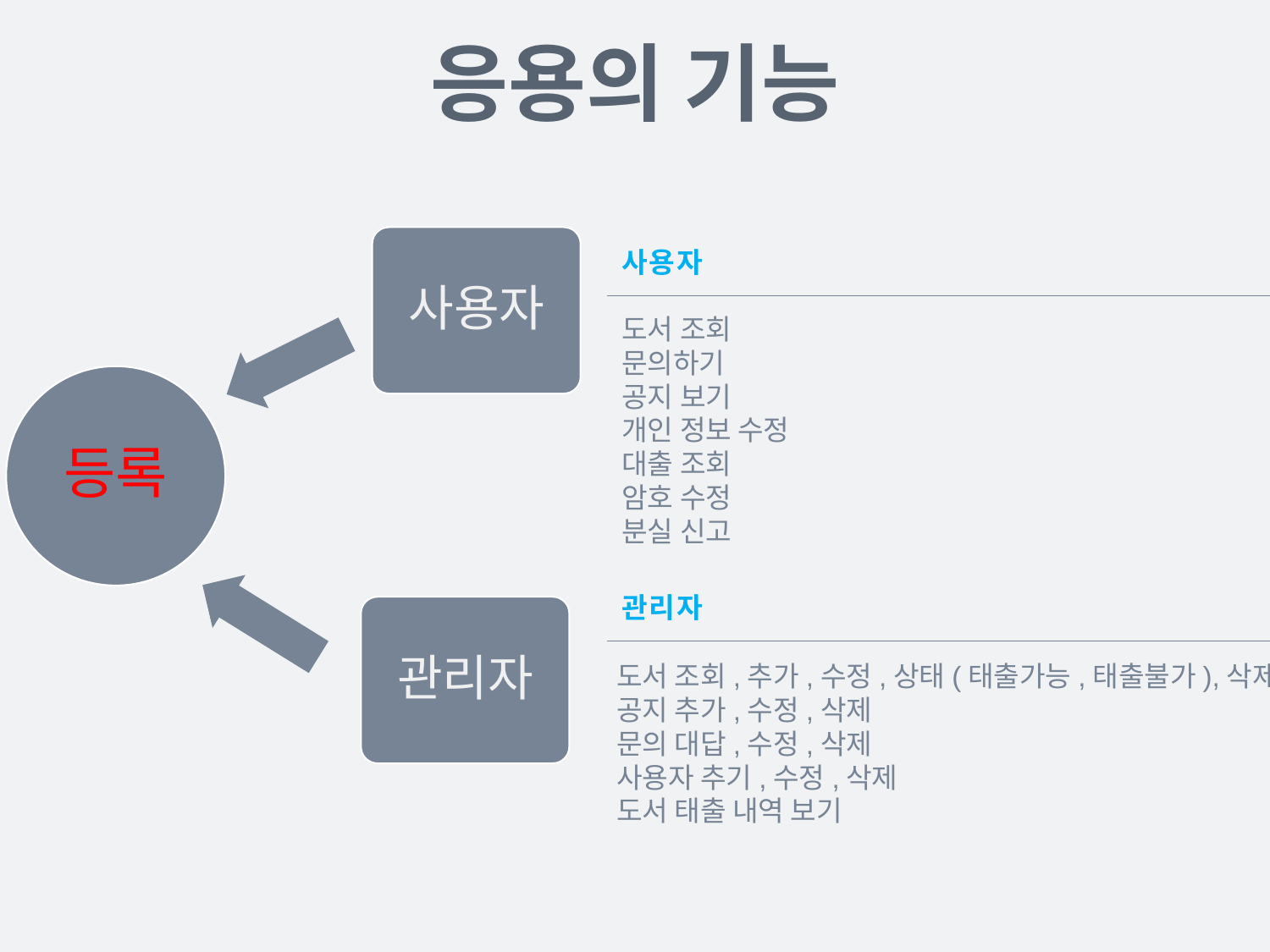

응용의 기능
사용자
사용자
도서 조회
문의하기
공지 보기
개인 정보 수정
대출 조회
암호 수정
분실 신고

등록
관리자

관리자
도서 조회,추가,수정,상태(태출가능,태출불가),삭제
공지 추가,수정,삭제
문의 대답,수정,삭제
사용자 추기,수정,삭제
도서 태출 내역 보기